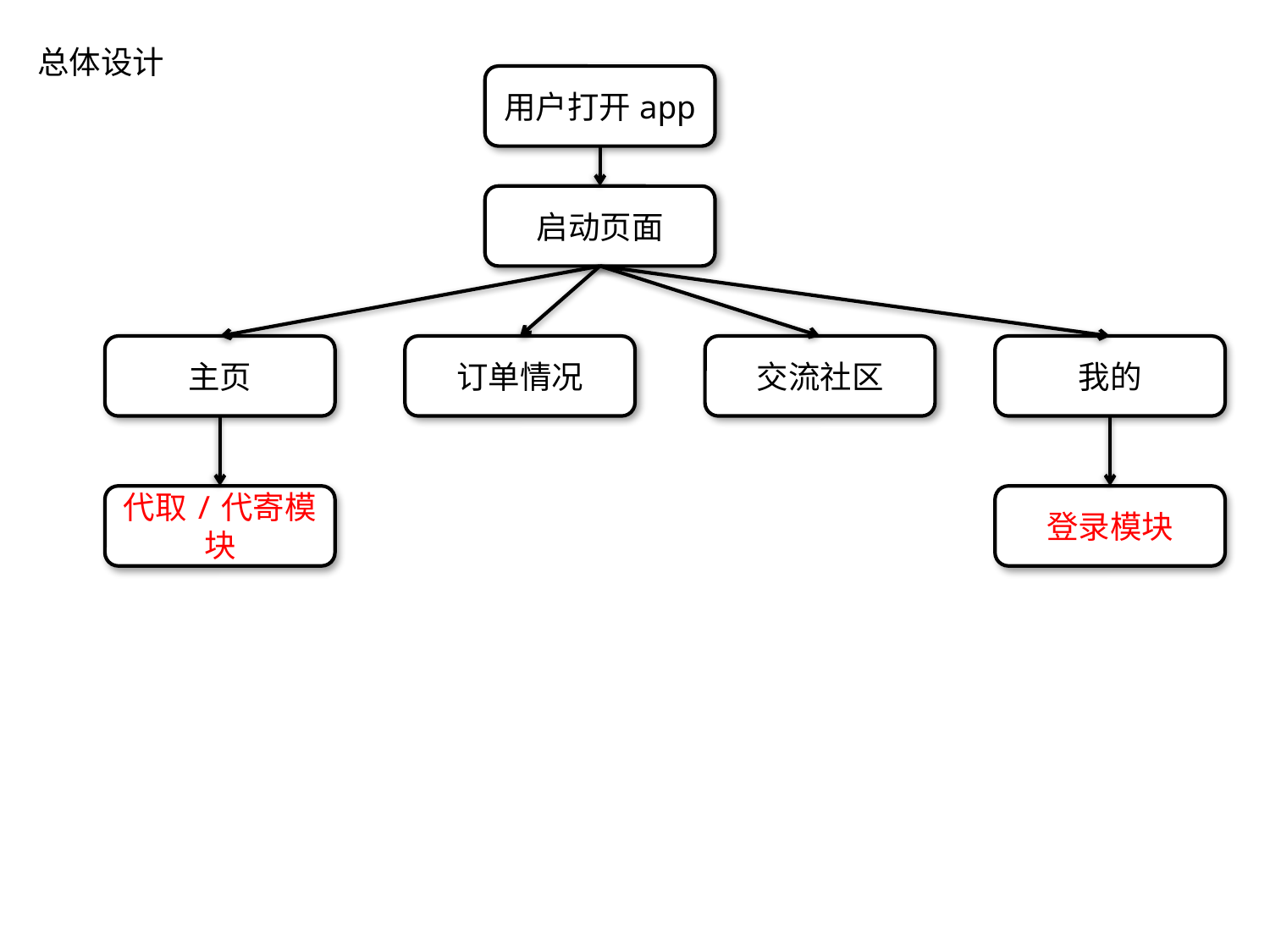

总体设计
用户打开app
启动页面
主页
订单情况
交流社区
我的
代取/代寄模块
登录模块